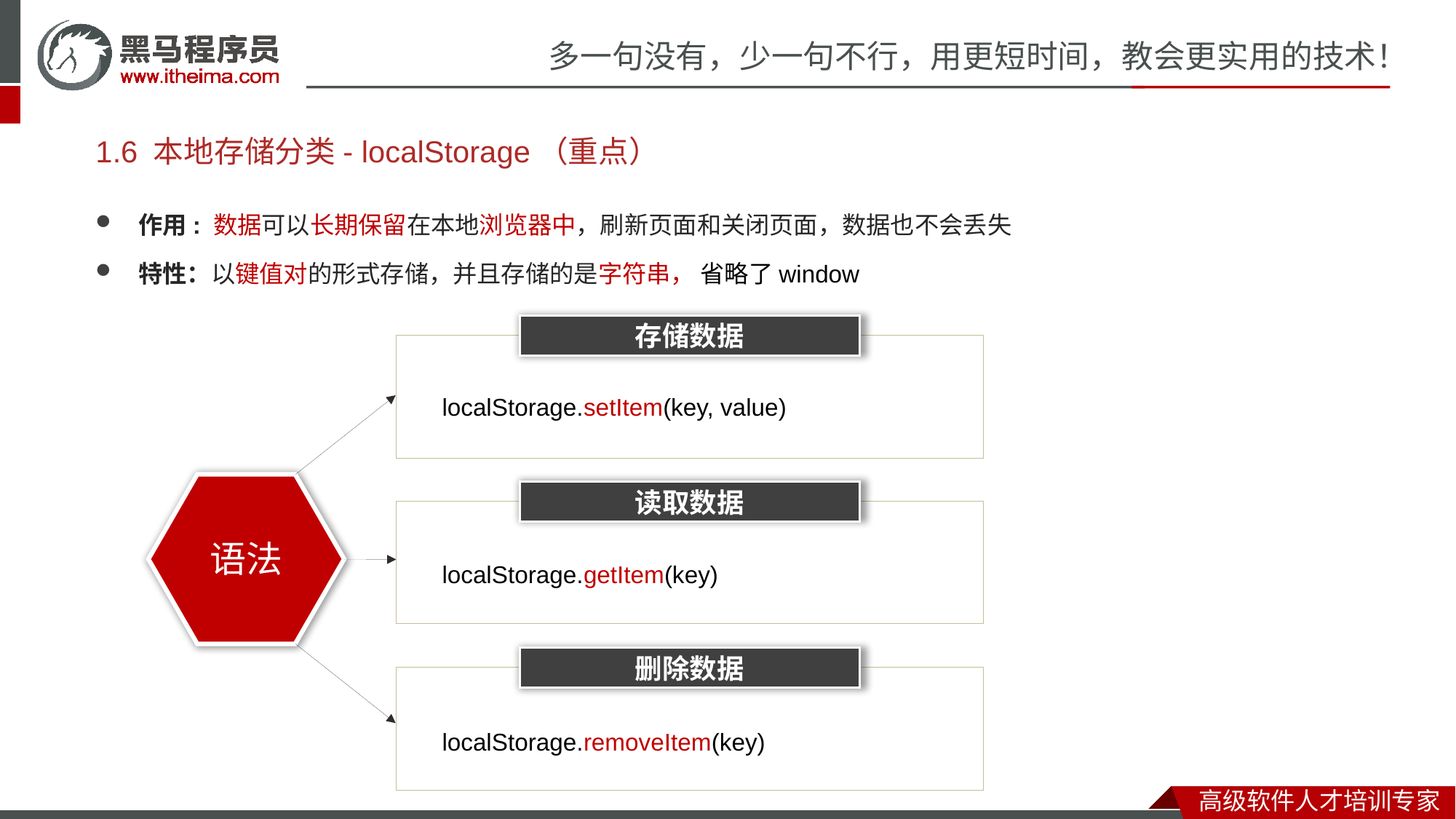

# 1.6 本地存储分类- localStorage（重点）
作用: 数据可以长期保留在本地浏览器中，刷新页面和关闭页面，数据也不会丢失
特性：以键值对的形式存储，并且存储的是字符串， 省略了window
存储数据

localStorage.setItem(key, value)

读取数据

语法

删除数据

localStorage.getItem(key)
localStorage.removeItem(key)